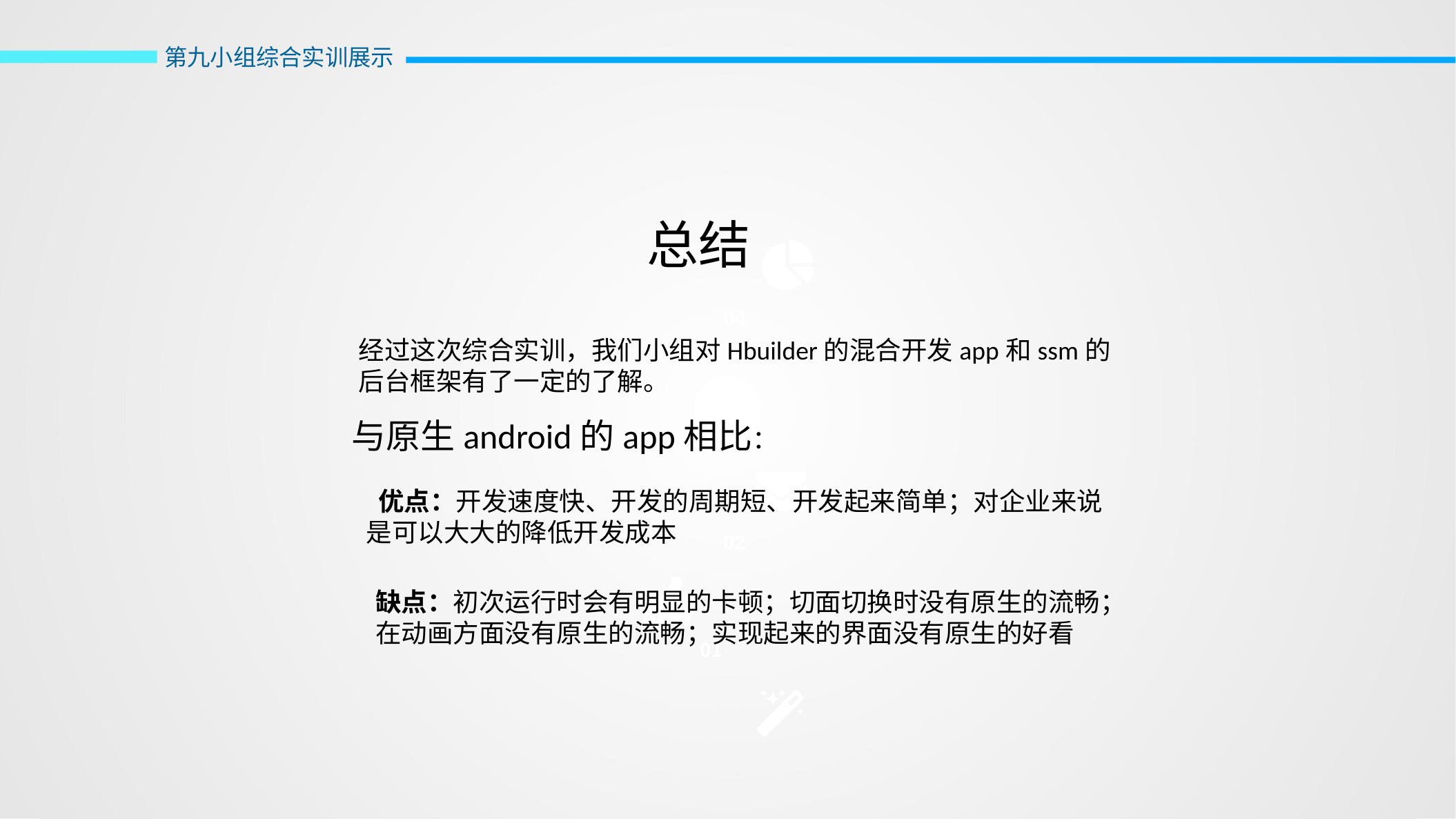

第九小组综合实训展示

总结

04
经过这次综合实训，我们小组对Hbuilder的混合开发app和ssm的
后台框架有了一定的了解。
与原生android的app相比：
03

 优点：开发速度快、开发的周期短、开发起来简单；对企业来说
是可以大大的降低开发成本
02

缺点：初次运行时会有明显的卡顿；切面切换时没有原生的流畅；
在动画方面没有原生的流畅；实现起来的界面没有原生的好看
01